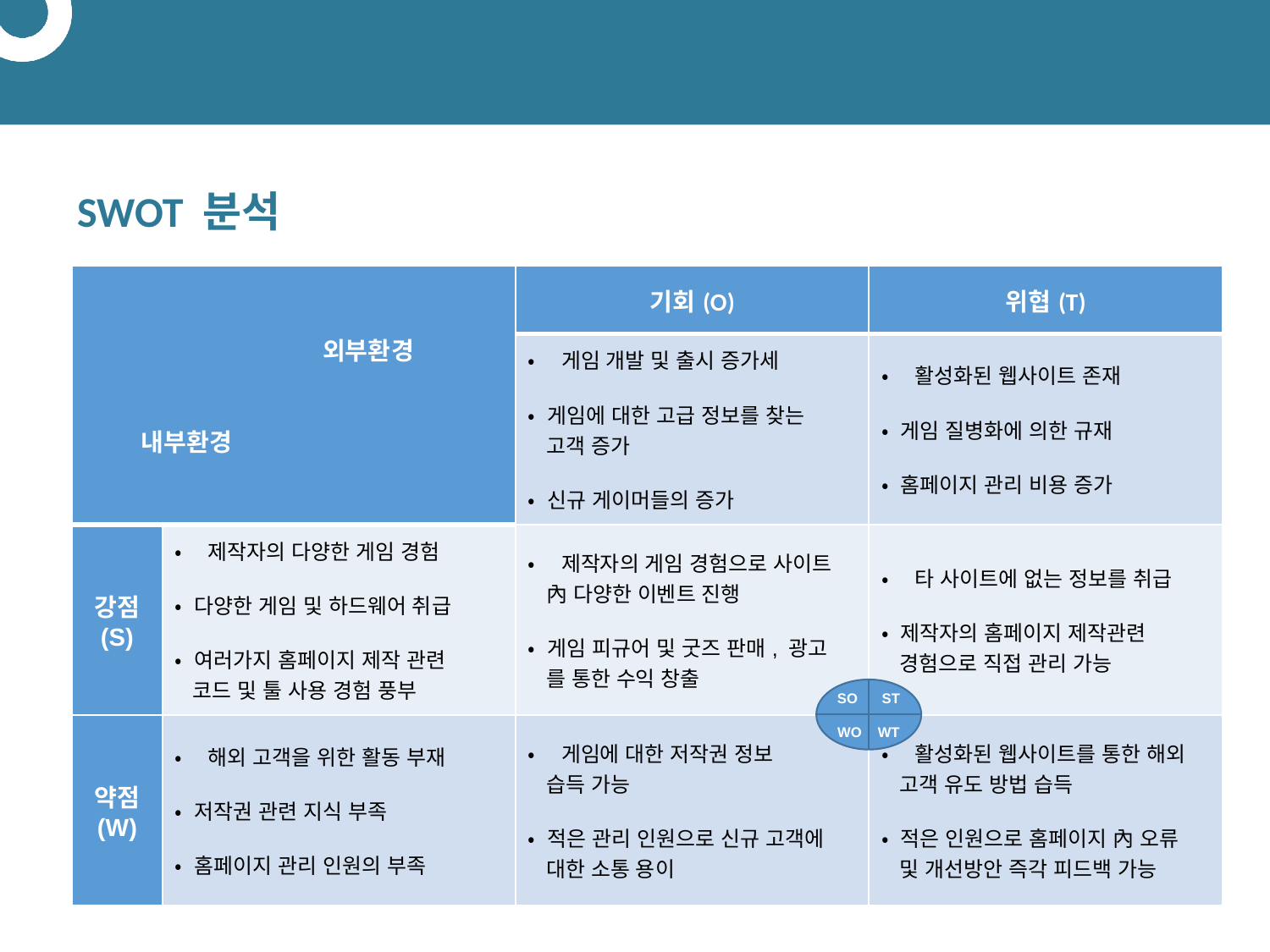

# 03   SWOT   분석
SWOT 분석
| 외부환경 내부환경 |  | 기회(O) | 위협(T) |
| --- | --- | --- | --- |
|  |  | • 게임 개발 및 출시 증가세 • 게임에 대한 고급 정보를 찾는 고객 증가 • 신규 게이머들의 증가 | • 활성화된 웹사이트 존재 • 게임 질병화에 의한 규재 • 홈페이지 관리 비용 증가 |
| 강점 (S) | • 제작자의 다양한 게임 경험 • 다양한 게임 및 하드웨어 취급 • 여러가지 홈페이지 제작 관련 코드 및 툴 사용 경험 풍부 | • 제작자의 게임 경험으로 사이트 內 다양한 이벤트 진행 • 게임 피규어 및 굿즈 판매, 광고 를 통한 수익 창출 | • 타 사이트에 없는 정보를 취급 • 제작자의 홈페이지 제작관련 경험으로 직접 관리 가능 |
| 약점 (W) | • 해외 고객을 위한 활동 부재 • 저작권 관련 지식 부족 • 홈페이지 관리 인원의 부족 | • 게임에 대한 저작권 정보 습득 가능 • 적은 관리 인원으로 신규 고객에 대한 소통 용이 | • 활성화된 웹사이트를 통한 해외 고객 유도 방법 습득 • 적은 인원으로 홈페이지 內 오류 및 개선방안 즉각 피드백 가능 |
SO      ST

WO    WT